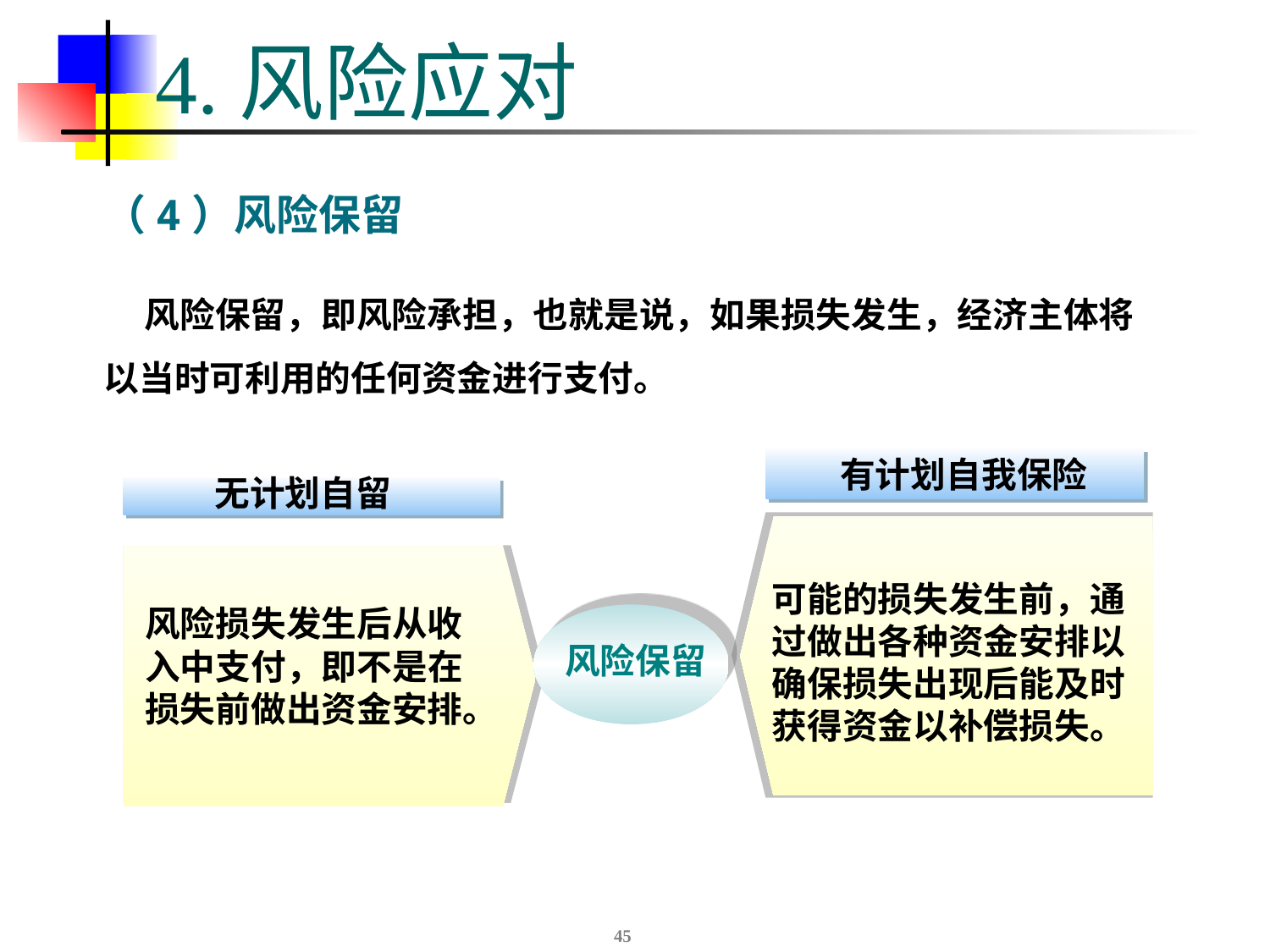

4.风险应对
（4）风险保留
    风险保留，即风险承担，也就是说，如果损失发生，经济主体将以当时可利用的任何资金进行支付。
有计划自我保险

可能的损失发生前，通过做出各种资金安排以确保损失出现后能及时获得资金以补偿损失。

无计划自留

风险损失发生后从收入中支付，即不是在损失前做出资金安排。

风险保留
45